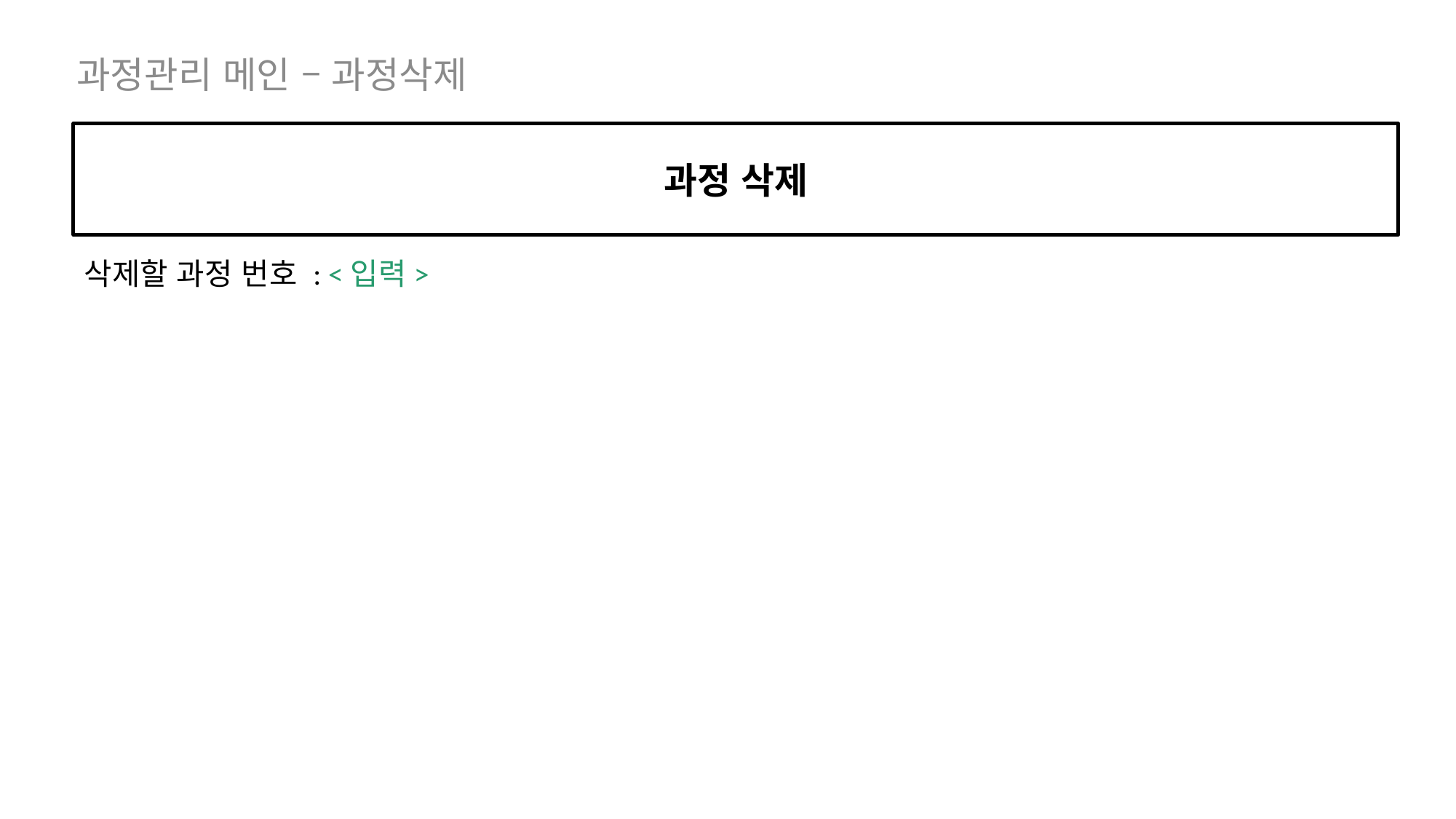

과정관리 메인 – 과정삭제
과정 삭제
삭제할 과정 번호 : <입력>